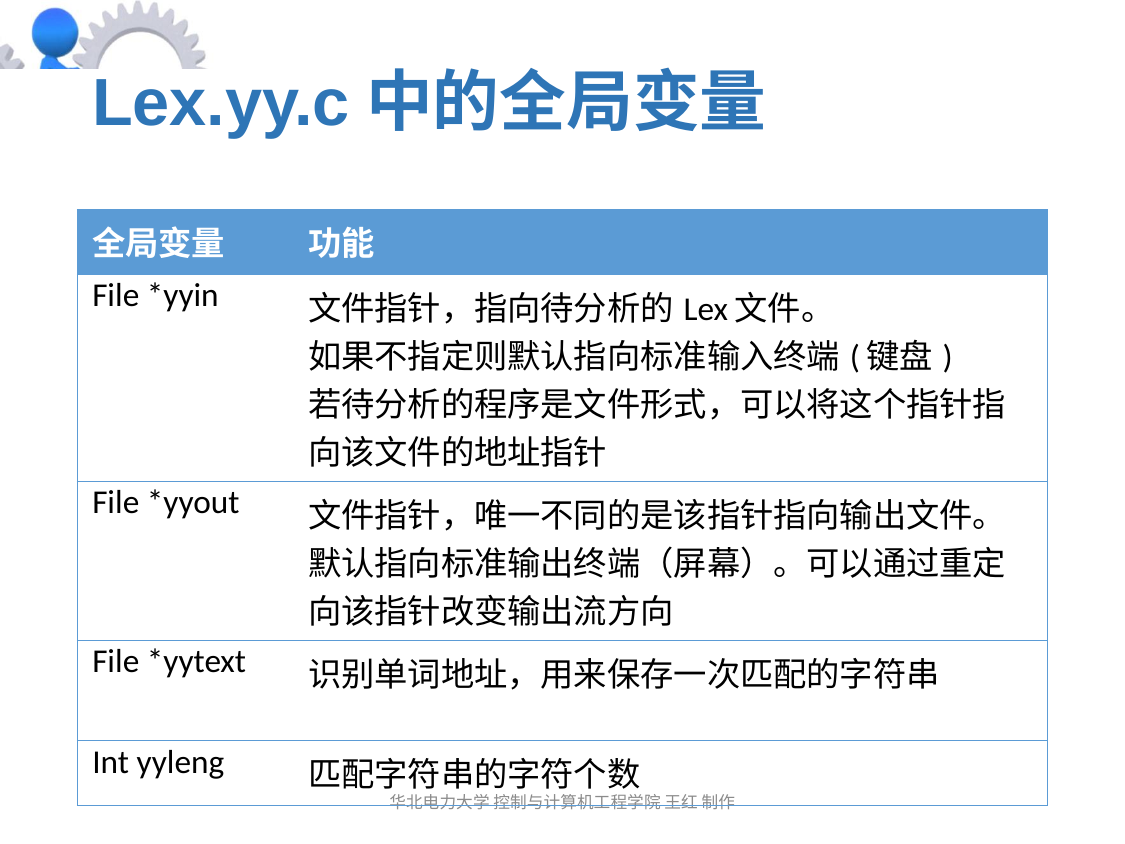

# Lex.yy.c中的全局变量
| 全局变量 | 功能 |
| --- | --- |
| File \*yyin | 文件指针，指向待分析的Lex文件。 如果不指定则默认指向标准输入终端(键盘) 若待分析的程序是文件形式，可以将这个指针指向该文件的地址指针 |
| File \*yyout | 文件指针，唯一不同的是该指针指向输出文件。默认指向标准输出终端（屏幕）。可以通过重定向该指针改变输出流方向 |
| File \*yytext | 识别单词地址，用来保存一次匹配的字符串 |
| Int yyleng | 匹配字符串的字符个数 |
华北电力大学 控制与计算机工程学院 王红 制作